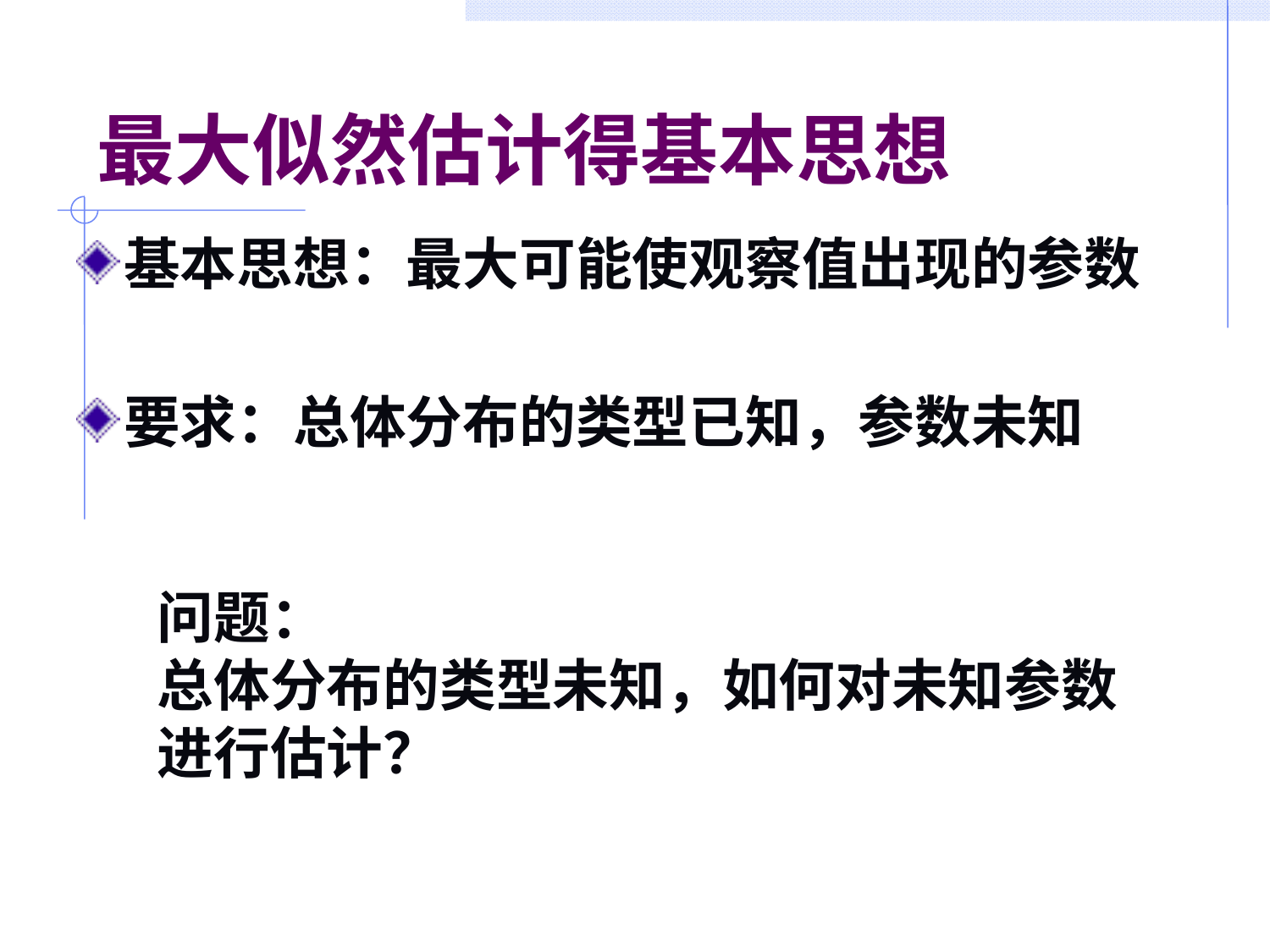

# 最大似然估计得基本思想
基本思想：最大可能使观察值出现的参数

要求：总体分布的类型已知，参数未知
问题：
总体分布的类型未知，如何对未知参数进行估计？